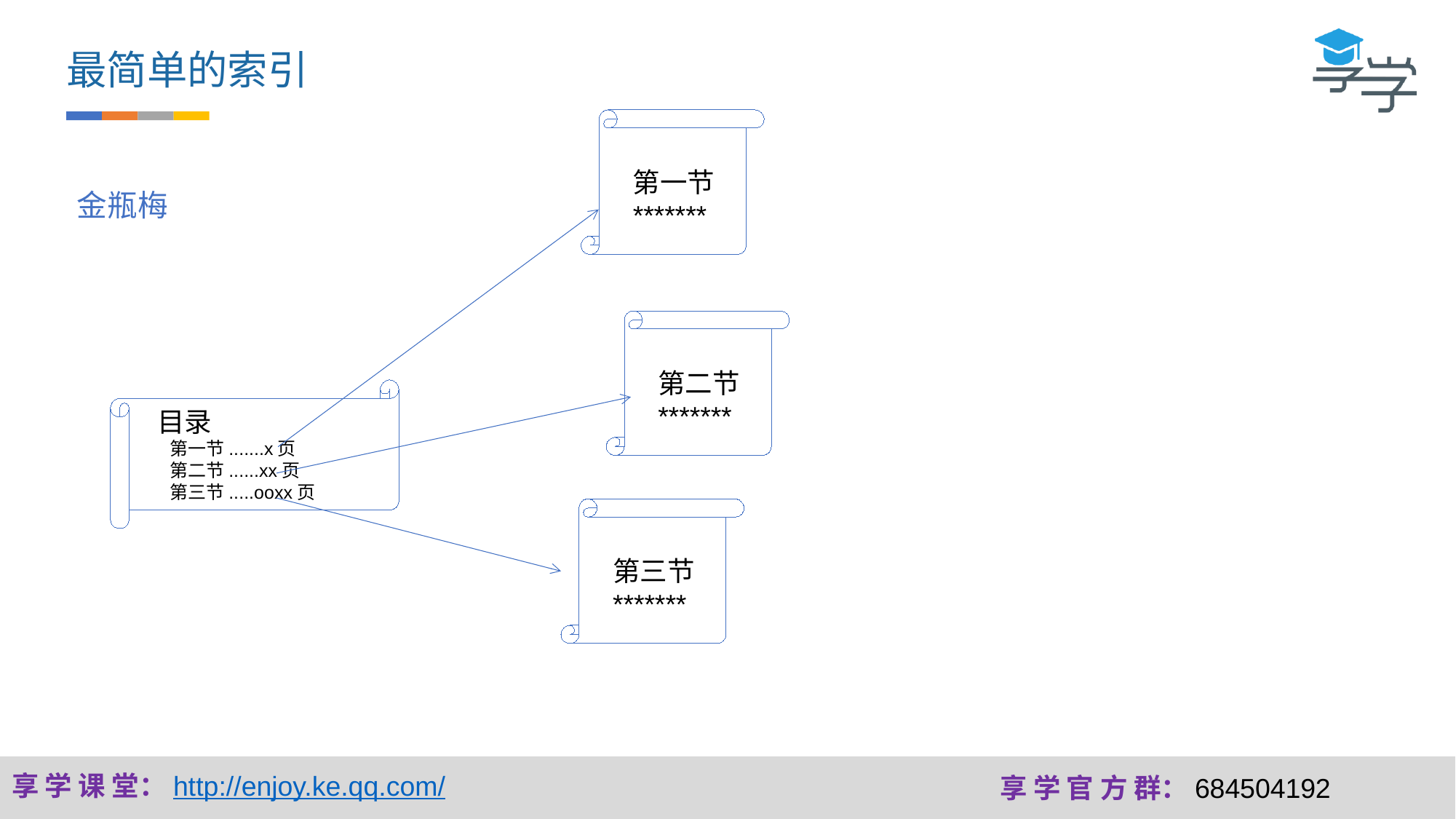

最简单的索引

第一节
*******
金瓶梅

第二节
*******

目录
  第一节.......x页
  第二节......xx页
  第三节.....ooxx页

第三节
*******